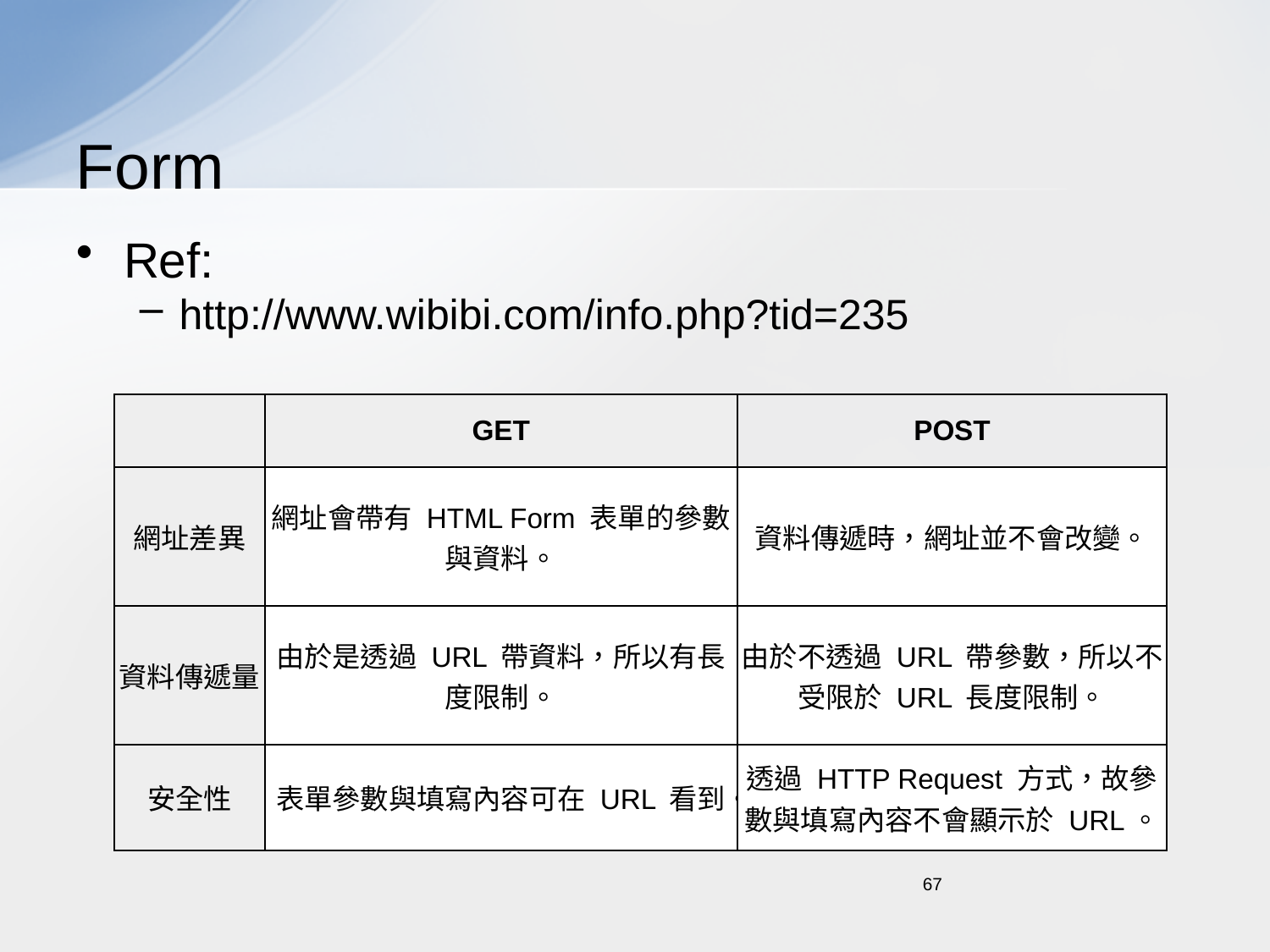

# Form
Ref:
http://www.wibibi.com/info.php?tid=235
|  | GET | POST |
| --- | --- | --- |
| 網址差異 | 網址會帶有 HTML Form 表單的參數與資料。 | 資料傳遞時，網址並不會改變。 |
| 資料傳遞量 | 由於是透過 URL 帶資料，所以有長度限制。 | 由於不透過 URL 帶參數，所以不受限於 URL 長度限制。 |
| 安全性 | 表單參數與填寫內容可在 URL 看到。 | 透過 HTTP Request 方式，故參數與填寫內容不會顯示於 URL。 |
67